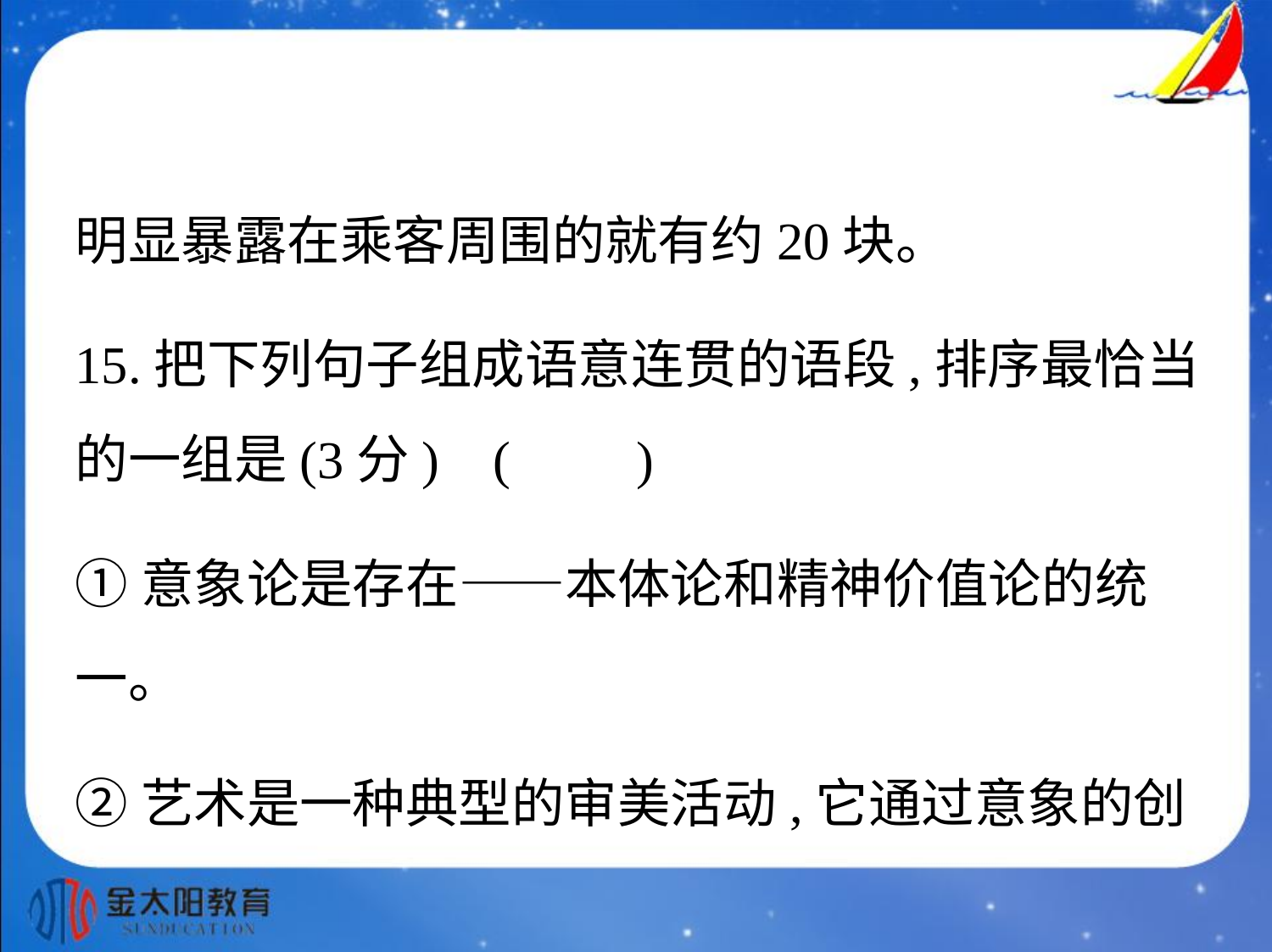

明显暴露在乘客周围的就有约20块。
15.把下列句子组成语意连贯的语段,排序最恰当
的一组是(3分) (　    )
①意象论是存在——本体论和精神价值论的统
一。
②艺术是一种典型的审美活动,它通过意象的创